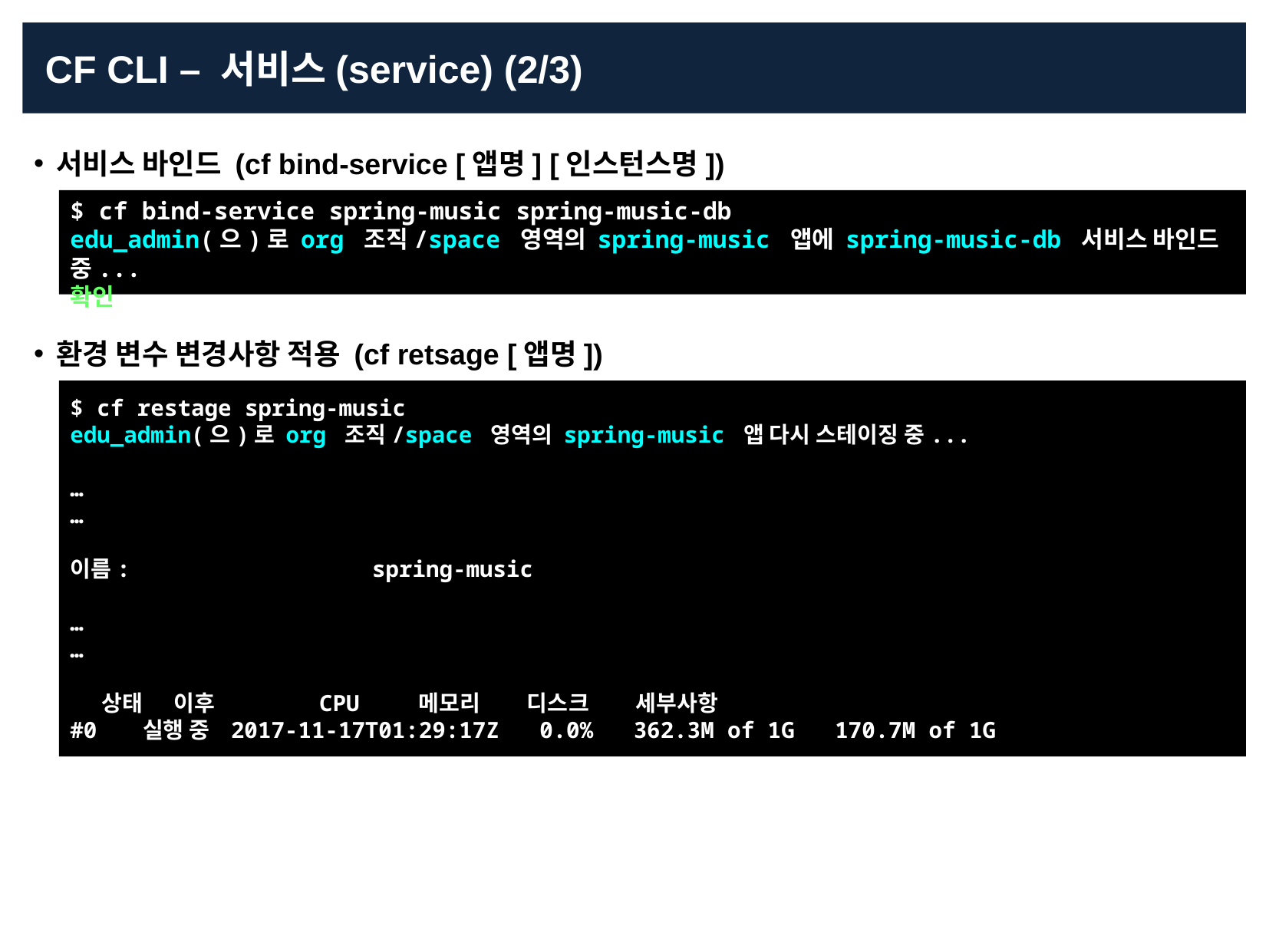

CF CLI – 서비스(service) (2/3)
서비스 바인드 (cf bind-service [앱명] [인스턴스명])
$ cf bind-service spring-music spring-music-db
edu_admin(으)로 org 조직/space 영역의 spring-music 앱에 spring-music-db 서비스 바인드 중...
확인
환경 변수 변경사항 적용 (cf retsage [앱명])
$ cf restage spring-music
edu_admin(으)로 org 조직/space 영역의 spring-music 앱 다시 스테이징 중...

…
…

이름:                  spring-music

…
…

     상태      이후                   CPU    메모리         디스크         세부사항
#0   실행 중   2017-11-17T01:29:17Z   0.0%   362.3M of 1G   170.7M of 1G